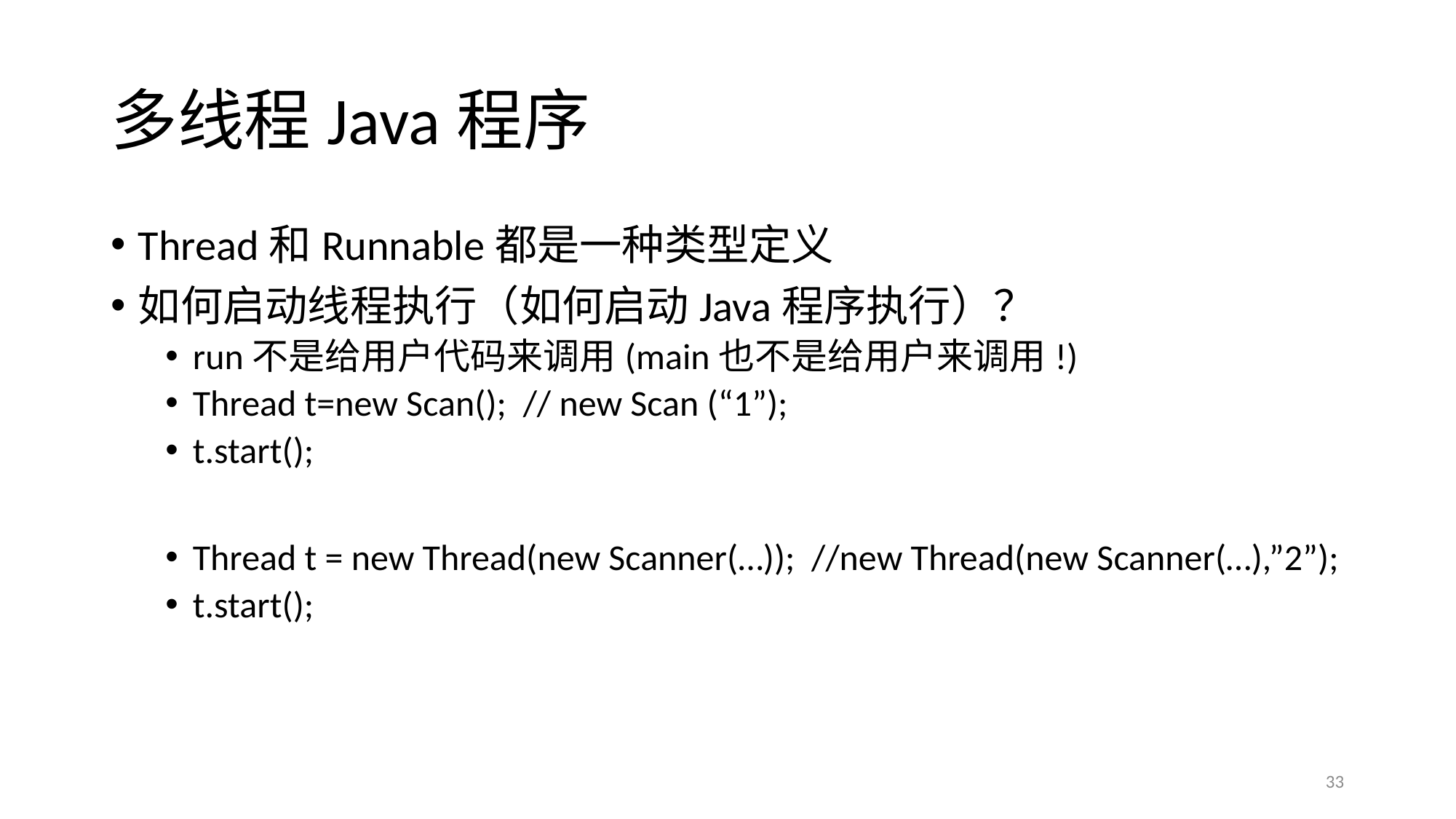

# 多线程Java程序
Thread和Runnable都是一种类型定义
如何启动线程执行（如何启动Java程序执行）？
run不是给用户代码来调用(main也不是给用户来调用!)
Thread t=new Scan();  // new Scan (“1”);
t.start();

Thread t = new Thread(new Scanner(…));  //new Thread(new Scanner(…),”2”);
t.start();

33